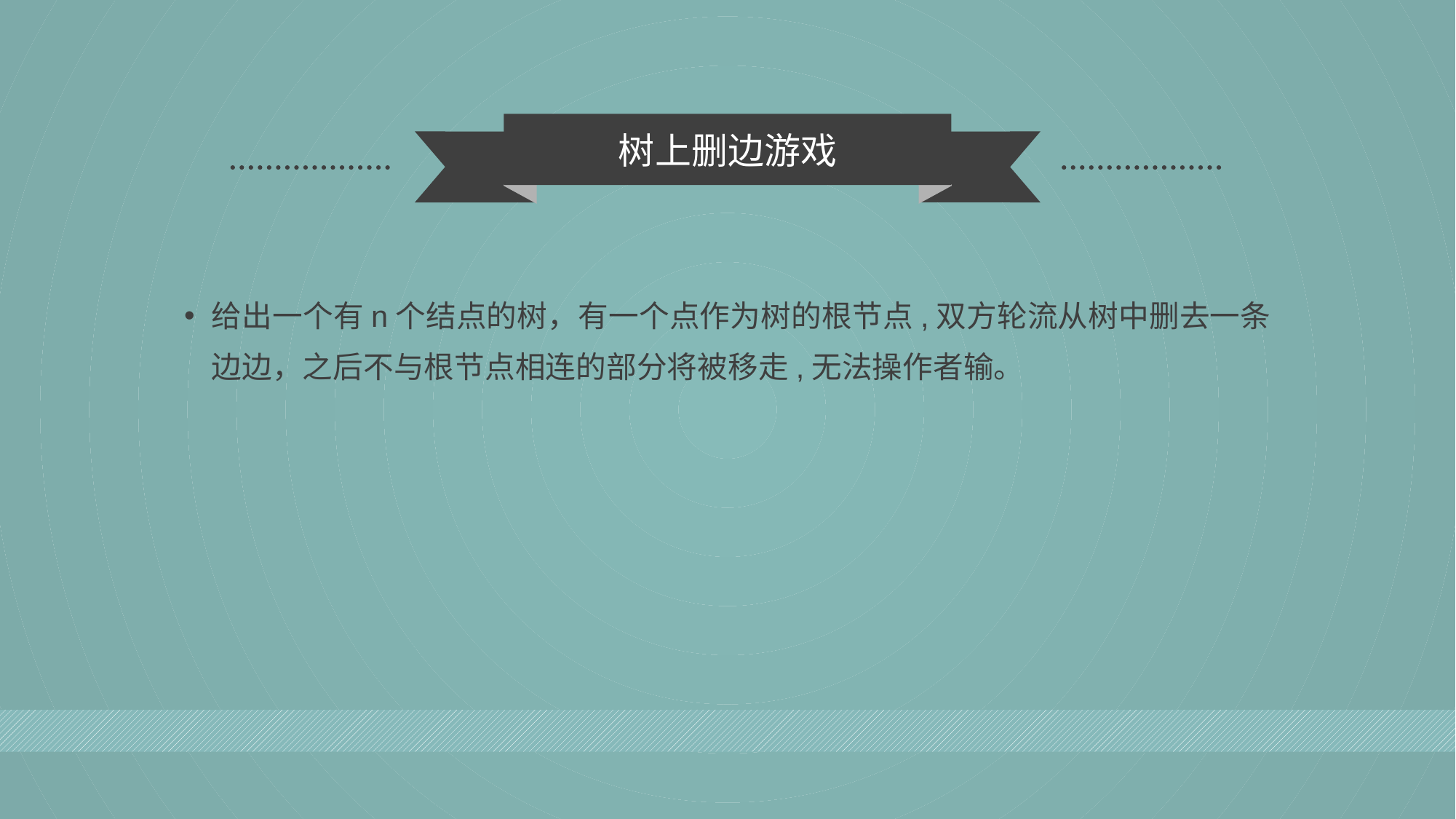

树上删边游戏

给出一个有n个结点的树，有一个点作为树的根节点,双方轮流从树中删去一条边边，之后不与根节点相连的部分将被移走,无法操作者输。